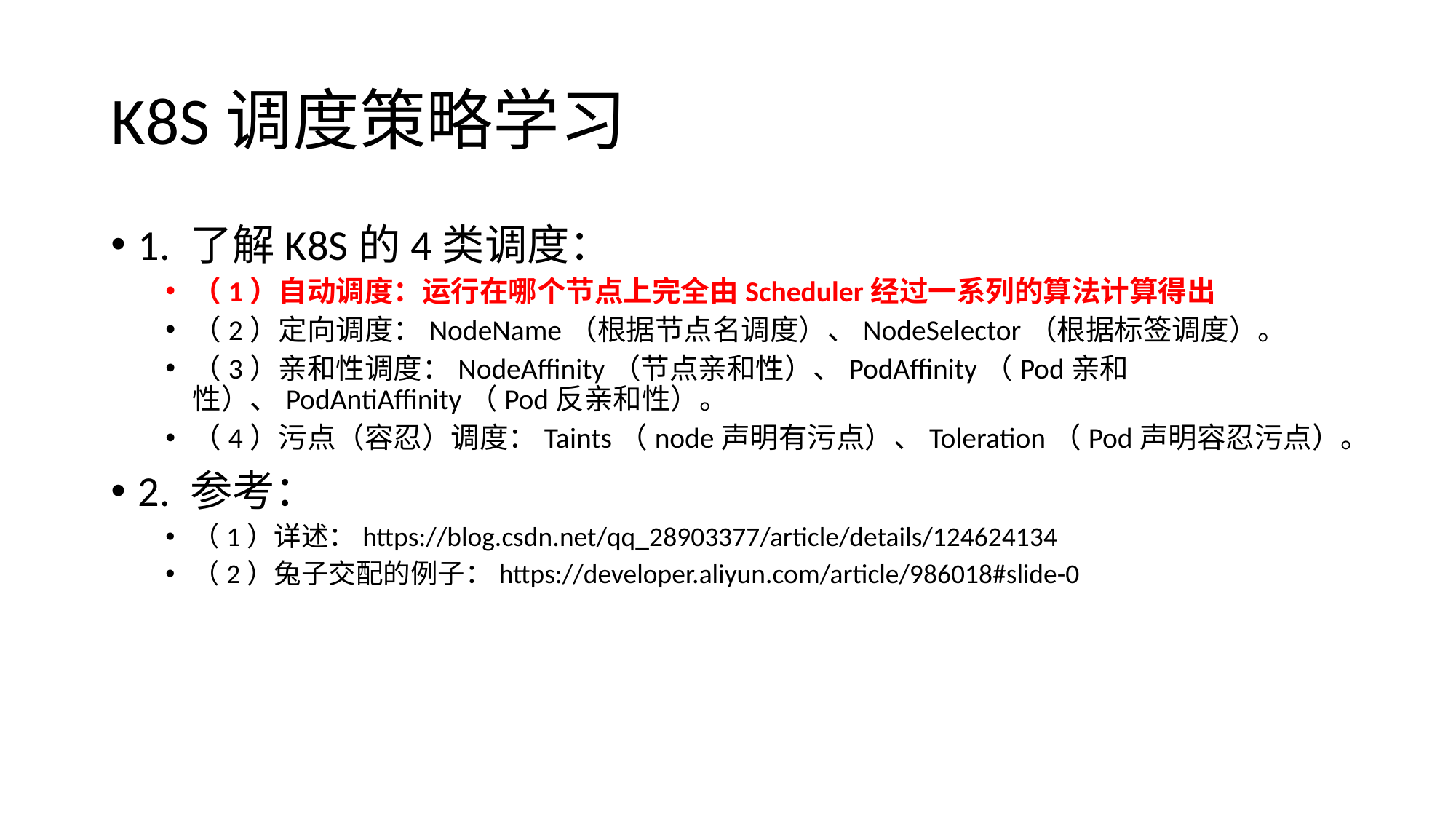

# K8S调度策略学习
1. 了解K8S的4类调度：
（1）自动调度：运行在哪个节点上完全由Scheduler经过一系列的算法计算得出
（2）定向调度：NodeName（根据节点名调度）、NodeSelector（根据标签调度）。
（3）亲和性调度：NodeAffinity（节点亲和性）、PodAffinity（Pod亲和性）、PodAntiAffinity（Pod反亲和性）。
（4）污点（容忍）调度：Taints（node声明有污点）、Toleration（Pod声明容忍污点）。
2. 参考：
（1）详述：https://blog.csdn.net/qq_28903377/article/details/124624134
（2）兔子交配的例子：https://developer.aliyun.com/article/986018#slide-0